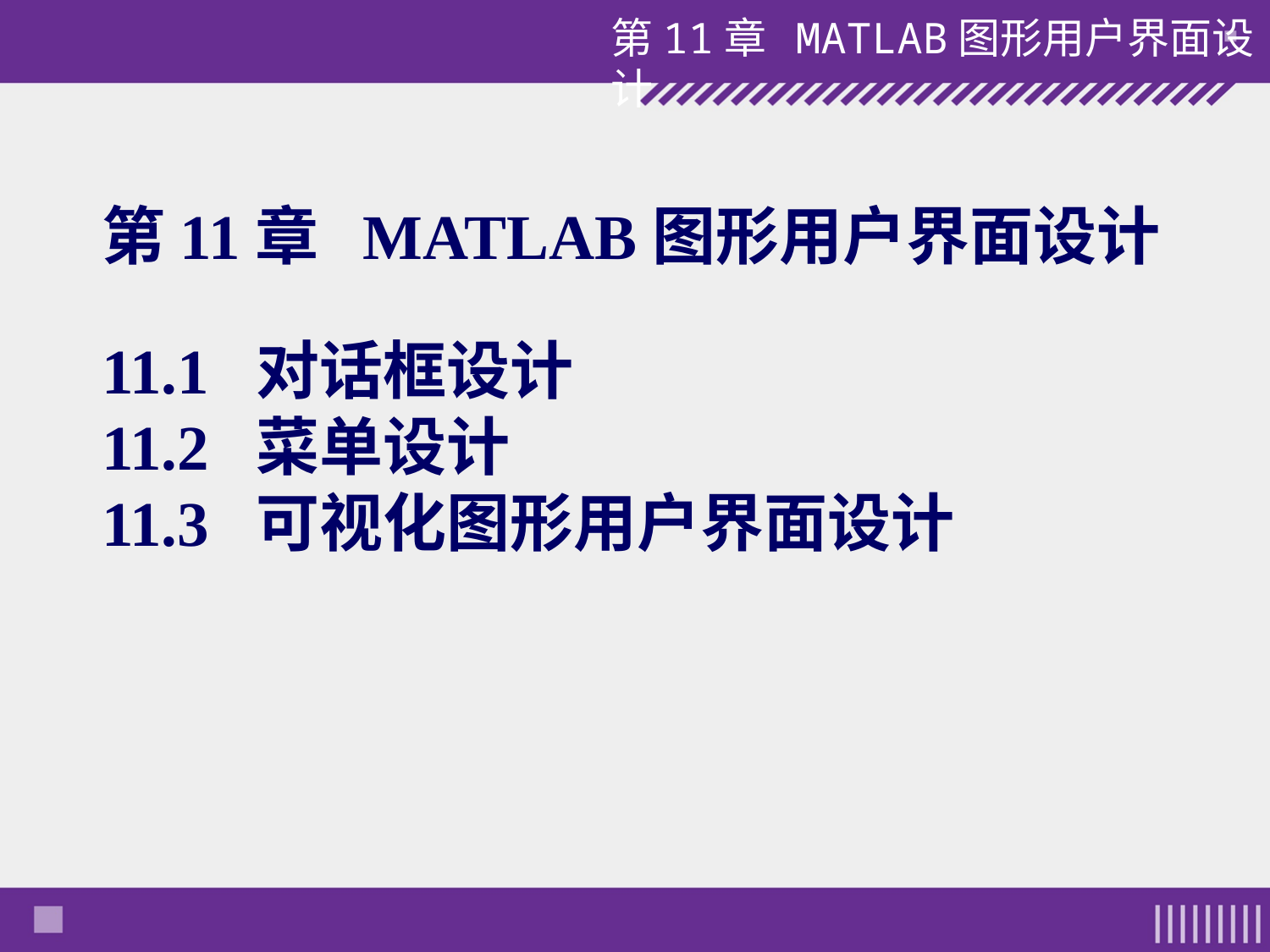

第11章  MATLAB图形用户界面设计

11.1  对话框设计
11.2  菜单设计
11.3  可视化图形用户界面设计